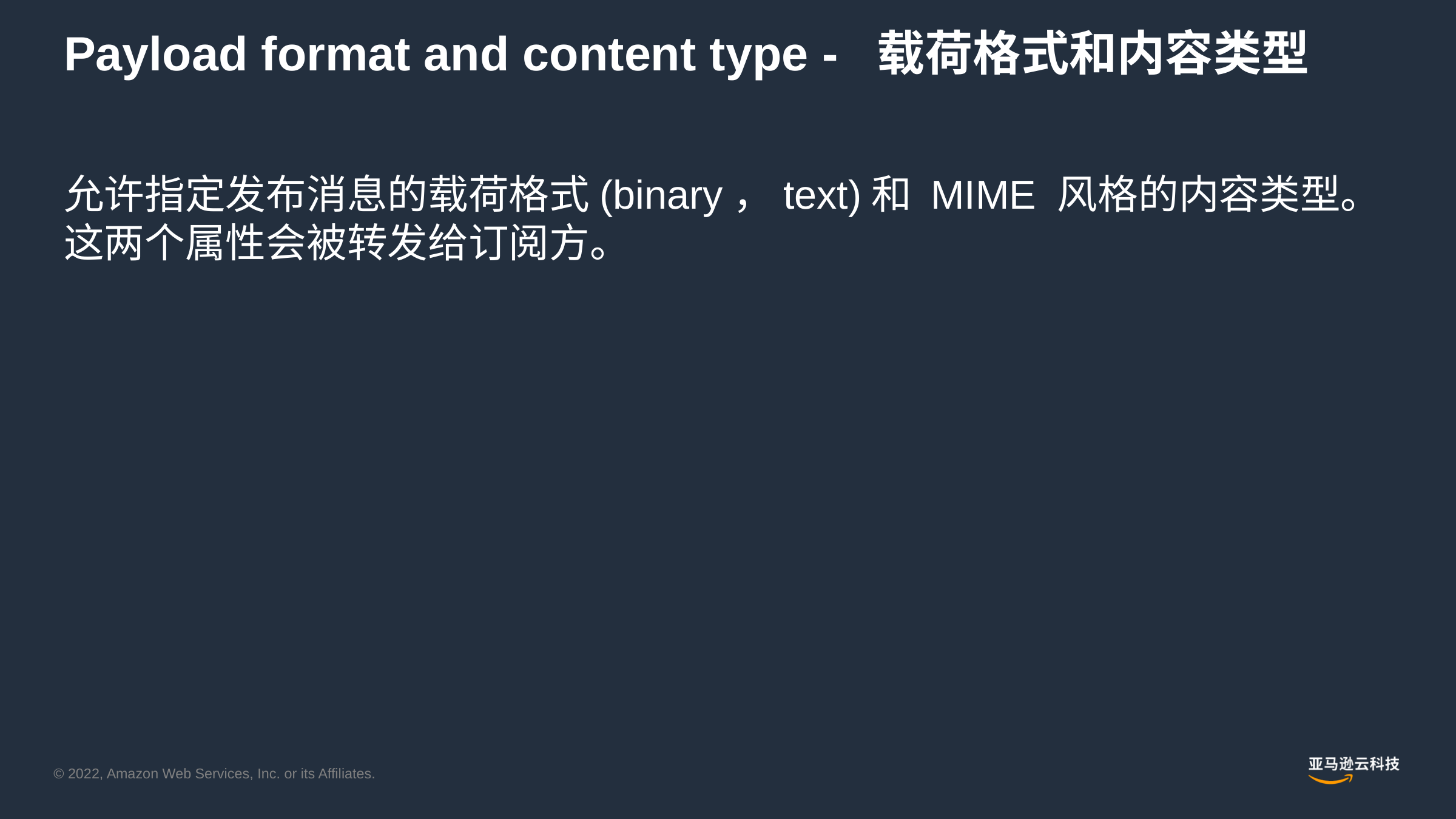

# Payload format and content type -  载荷格式和内容类型
允许指定发布消息的载荷格式(binary，text)和 MIME 风格的内容类型。这两个属性会被转发给订阅方。